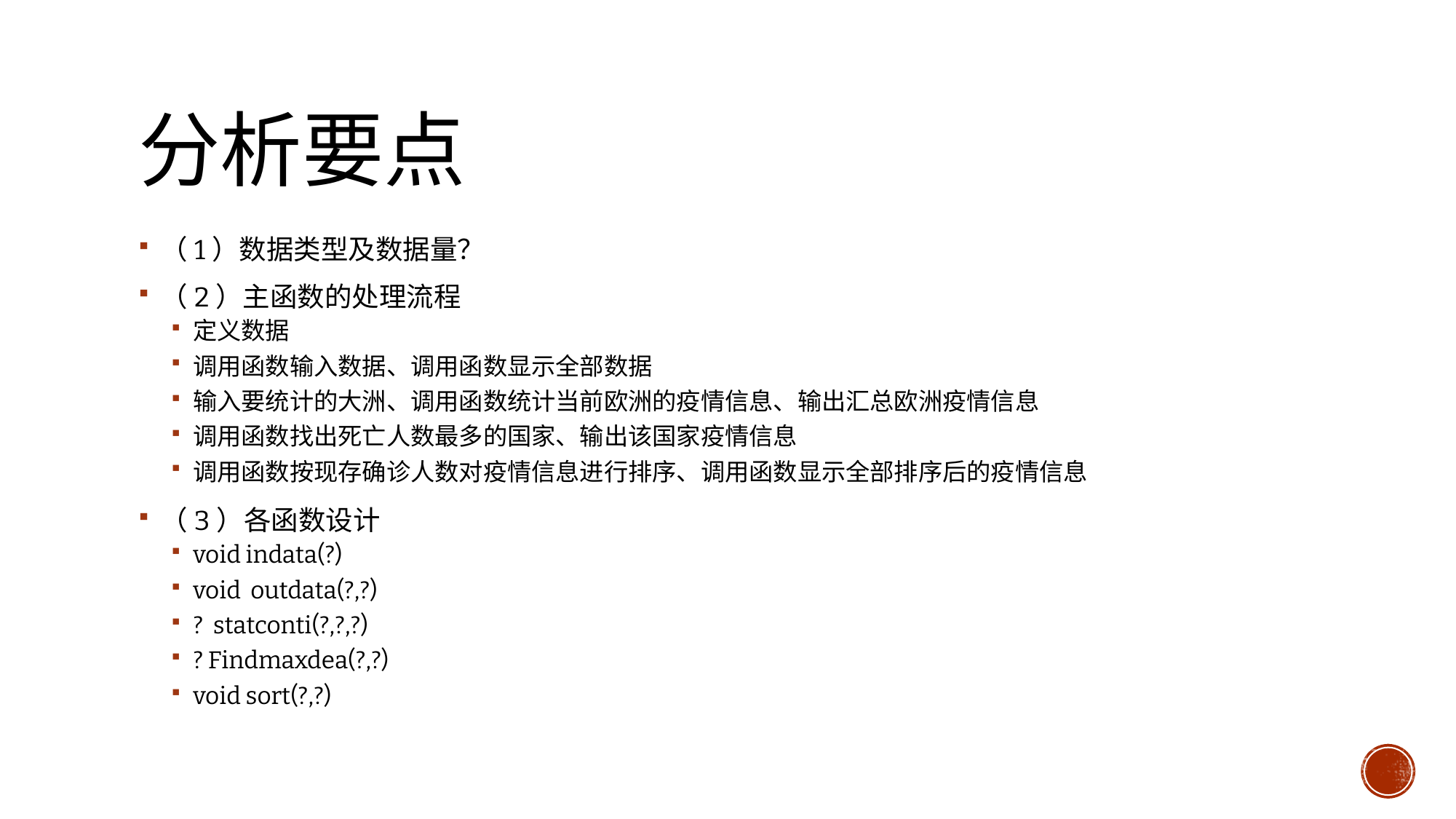

# 分析要点
（1）数据类型及数据量？
（2）主函数的处理流程
定义数据
调用函数输入数据、调用函数显示全部数据
输入要统计的大洲、调用函数统计当前欧洲的疫情信息、输出汇总欧洲疫情信息
调用函数找出死亡人数最多的国家、输出该国家疫情信息
调用函数按现存确诊人数对疫情信息进行排序、调用函数显示全部排序后的疫情信息
（3）各函数设计
void indata(?)
void  outdata(?,?)
?  statconti(?,?,?)
? Findmaxdea(?,?)
void sort(?,?)